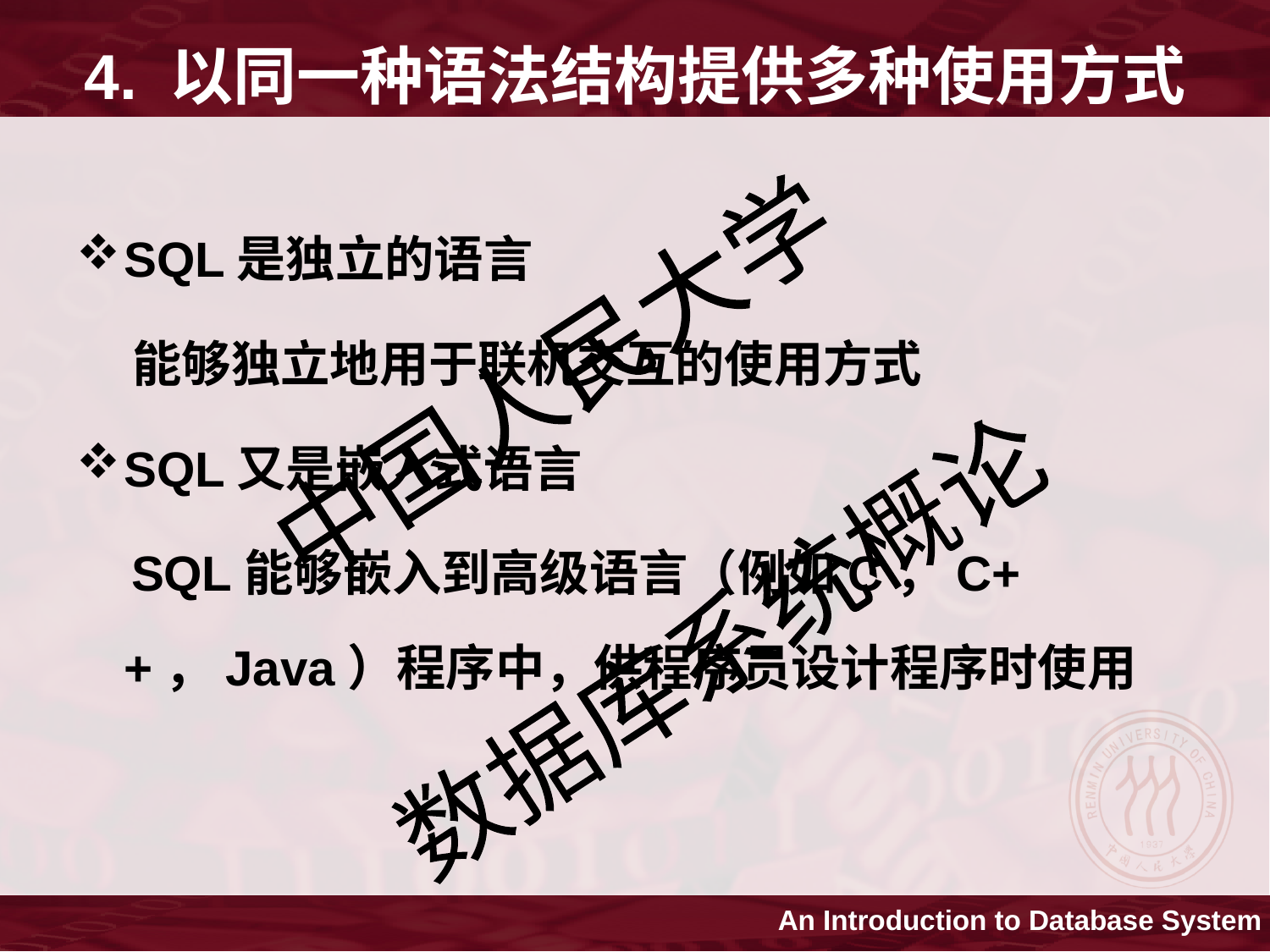

# 4. 以同一种语法结构提供多种使用方式
SQL是独立的语言
    能够独立地用于联机交互的使用方式
SQL又是嵌入式语言
    SQL能够嵌入到高级语言（例如C，C++，Java）程序中，供程序员设计程序时使用